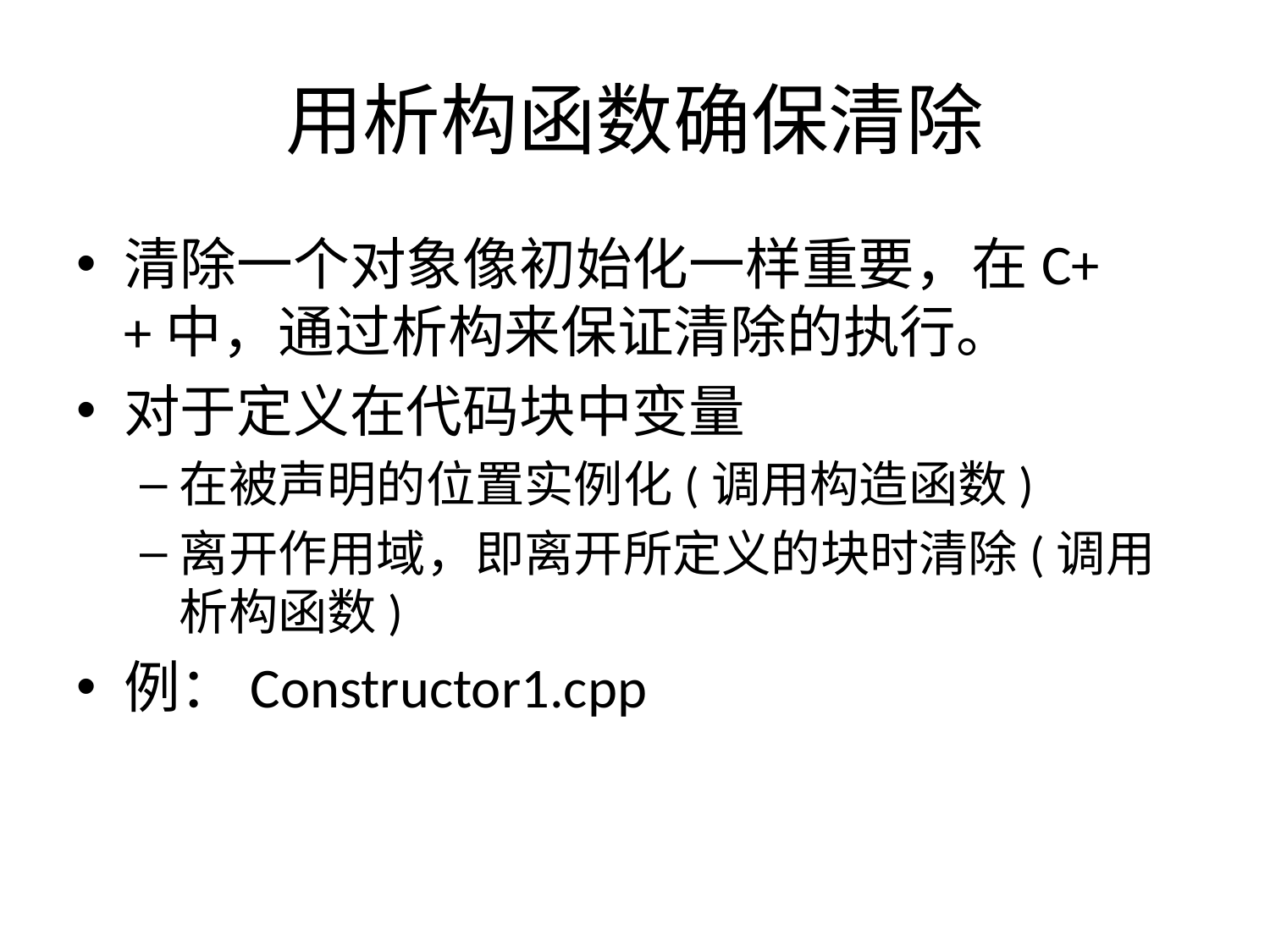

# 用析构函数确保清除
清除一个对象像初始化一样重要，在C++中，通过析构来保证清除的执行。
对于定义在代码块中变量
在被声明的位置实例化(调用构造函数)
离开作用域，即离开所定义的块时清除(调用析构函数)
例：Constructor1.cpp